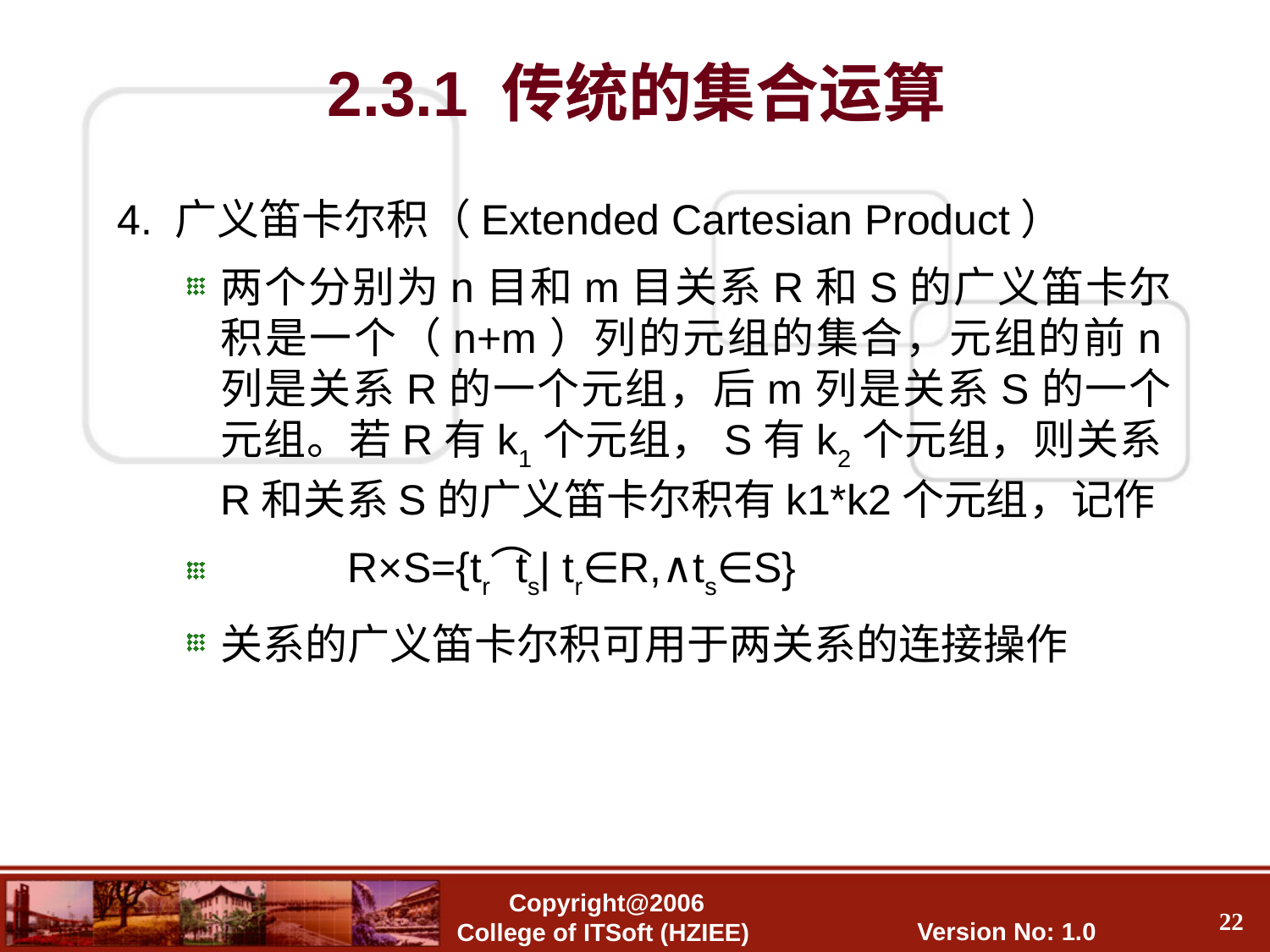

# 2.3.1 传统的集合运算
4. 广义笛卡尔积（Extended Cartesian Product）
两个分别为n目和m目关系R和S的广义笛卡尔积是一个（n+m）列的元组的集合，元组的前n列是关系R的一个元组，后m列是关系S的一个元组。若R有k1个元组，S有k2个元组，则关系R和关系S的广义笛卡尔积有k1*k2个元组，记作
	R×S={tr⌒ts| tr∈R,∧ts∈S}
关系的广义笛卡尔积可用于两关系的连接操作